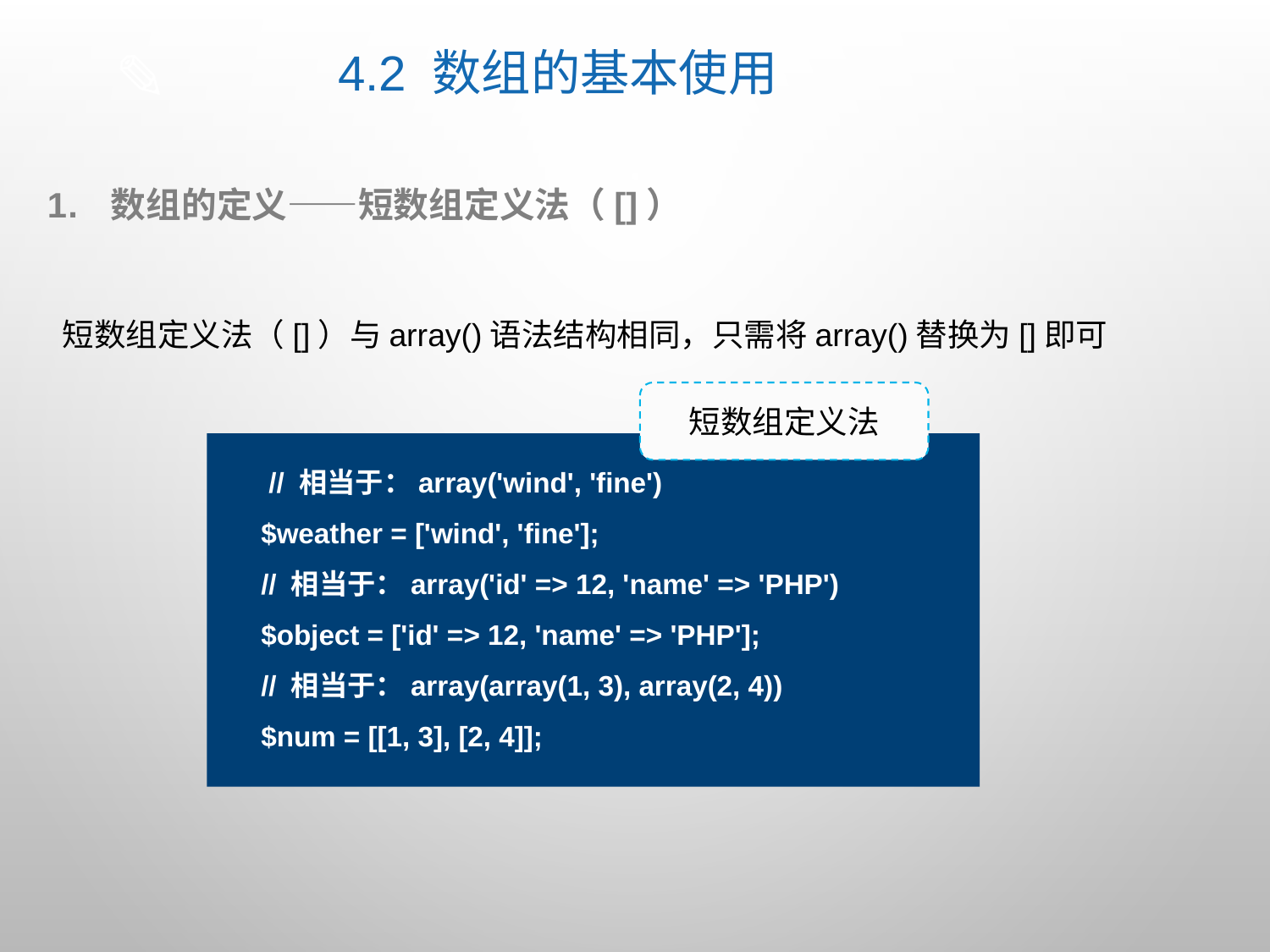

# 4.2 数组的基本使用
数组的定义——短数组定义法（[]）
短数组定义法（[]）与array()语法结构相同，只需将array()替换为[]即可
短数组定义法

 // 相当于：array('wind', 'fine')
$weather = ['wind', 'fine'];
// 相当于：array('id' => 12, 'name' => 'PHP')
$object = ['id' => 12, 'name' => 'PHP'];
// 相当于：array(array(1, 3), array(2, 4))
$num = [[1, 3], [2, 4]];